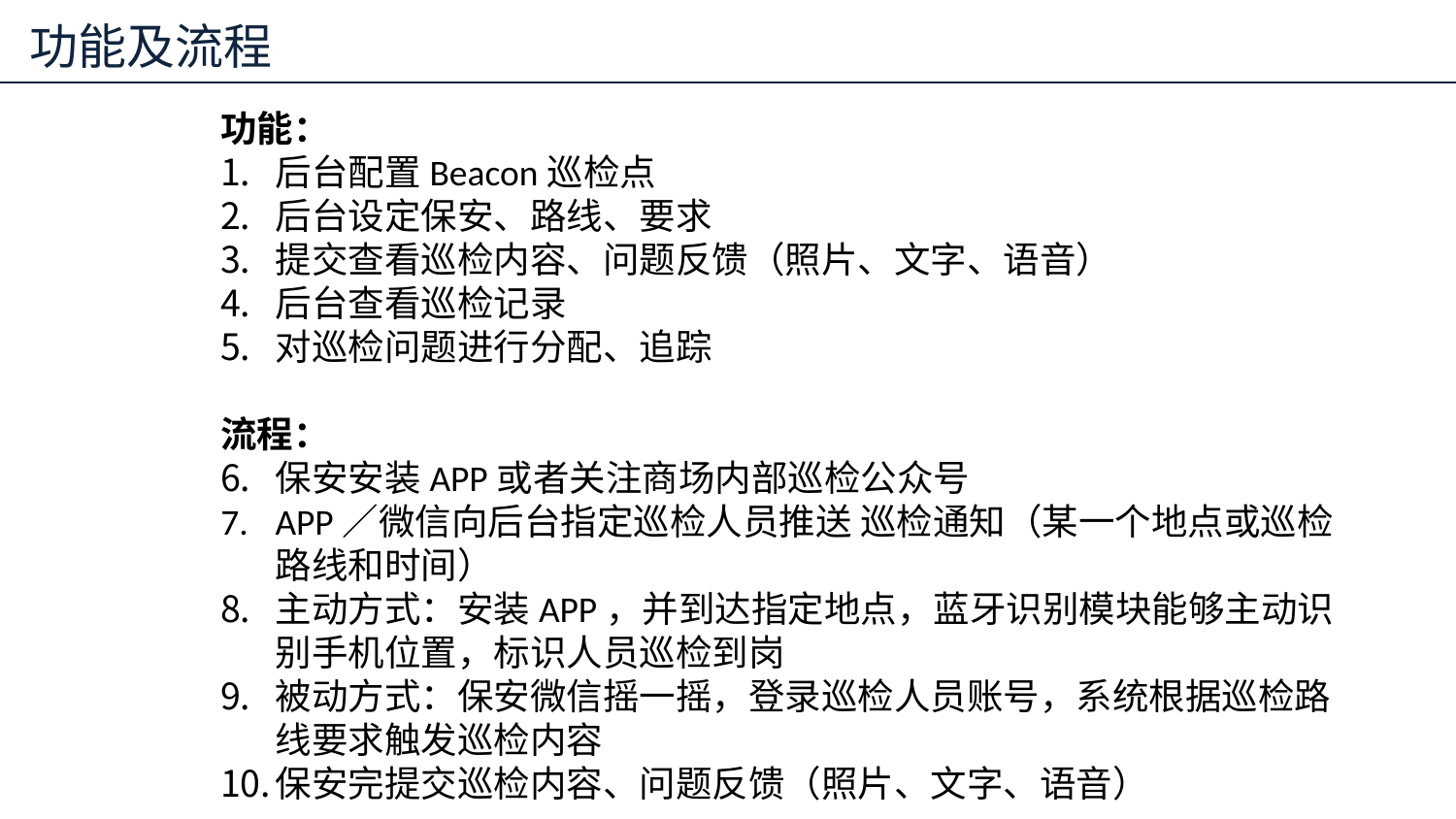

功能及流程
功能：
后台配置Beacon巡检点
后台设定保安、路线、要求
提交查看巡检内容、问题反馈（照片、文字、语音）
后台查看巡检记录
对巡检问题进行分配、追踪

流程：
保安安装APP或者关注商场内部巡检公众号
APP／微信向后台指定巡检人员推送 巡检通知（某一个地点或巡检路线和时间）
主动方式：安装APP，并到达指定地点，蓝牙识别模块能够主动识别手机位置，标识人员巡检到岗
被动方式：保安微信摇一摇，登录巡检人员账号，系统根据巡检路线要求触发巡检内容
保安完提交巡检内容、问题反馈（照片、文字、语音）